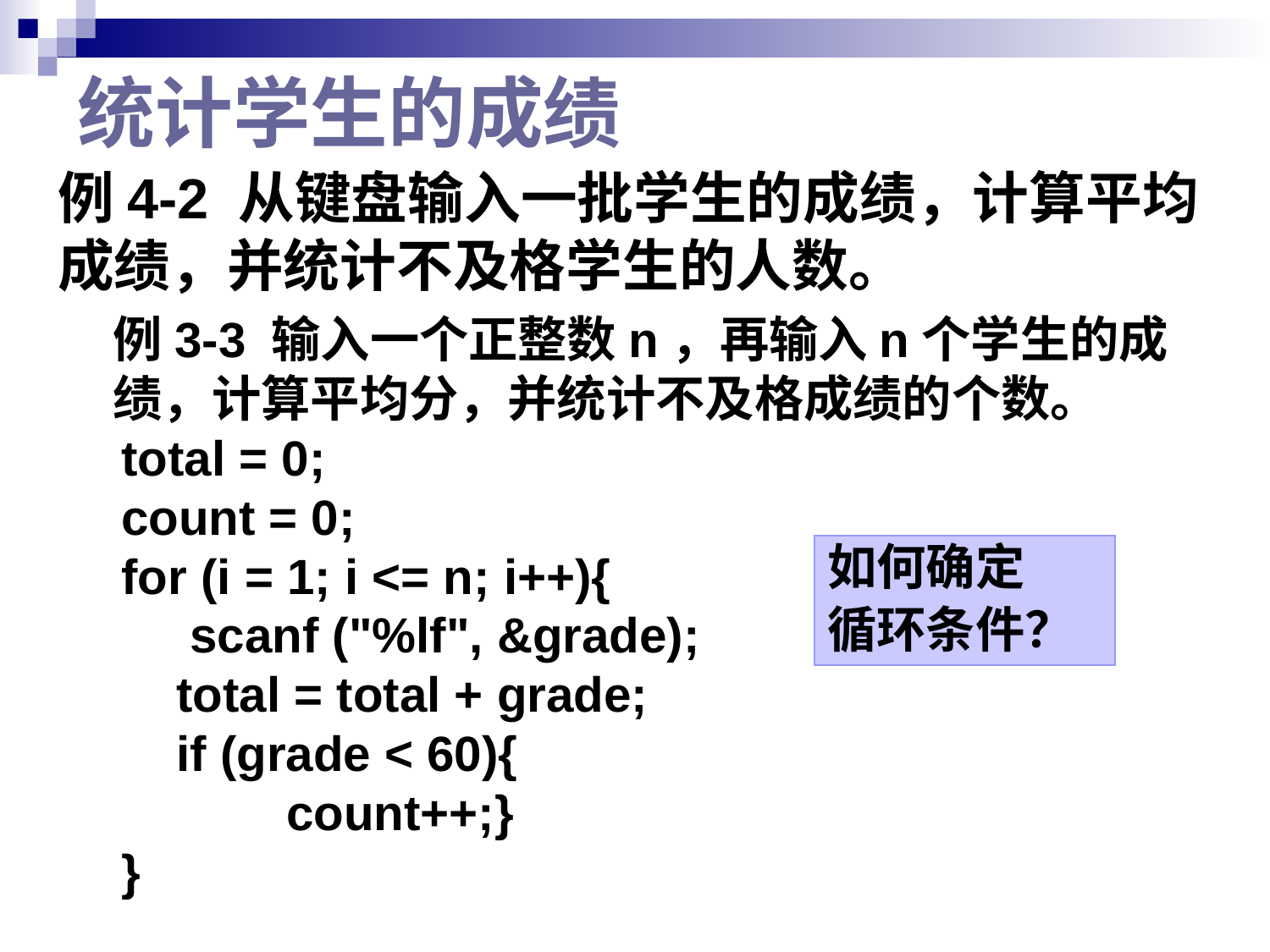

# 统计学生的成绩
例4-2 从键盘输入一批学生的成绩，计算平均成绩，并统计不及格学生的人数。
例3-3 输入一个正整数n，再输入n个学生的成绩，计算平均分，并统计不及格成绩的个数。
total = 0;
count = 0;
for (i = 1; i <= n; i++){
     scanf ("%lf", &grade);
    total = total + grade;
    if (grade < 60){
            count++;}
}

如何确定
循环条件？